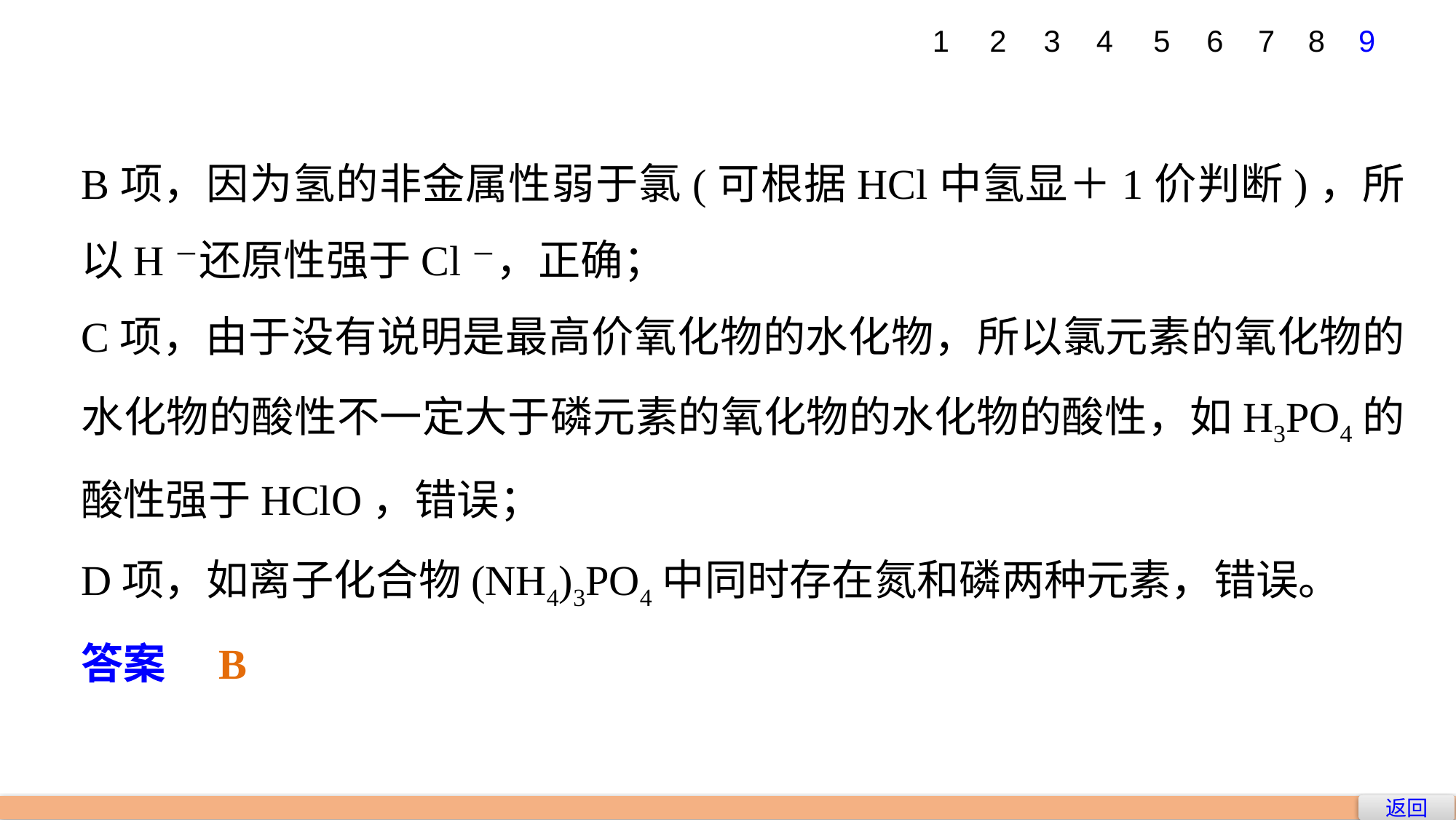

6
7
8
9
1
2
3
4
5
B项，因为氢的非金属性弱于氯(可根据HCl中氢显＋1价判断)，所以H－还原性强于Cl－，正确；
C项，由于没有说明是最高价氧化物的水化物，所以氯元素的氧化物的水化物的酸性不一定大于磷元素的氧化物的水化物的酸性，如H3PO4的酸性强于HClO，错误；
D项，如离子化合物(NH4)3PO4中同时存在氮和磷两种元素，错误。
答案　B
返回